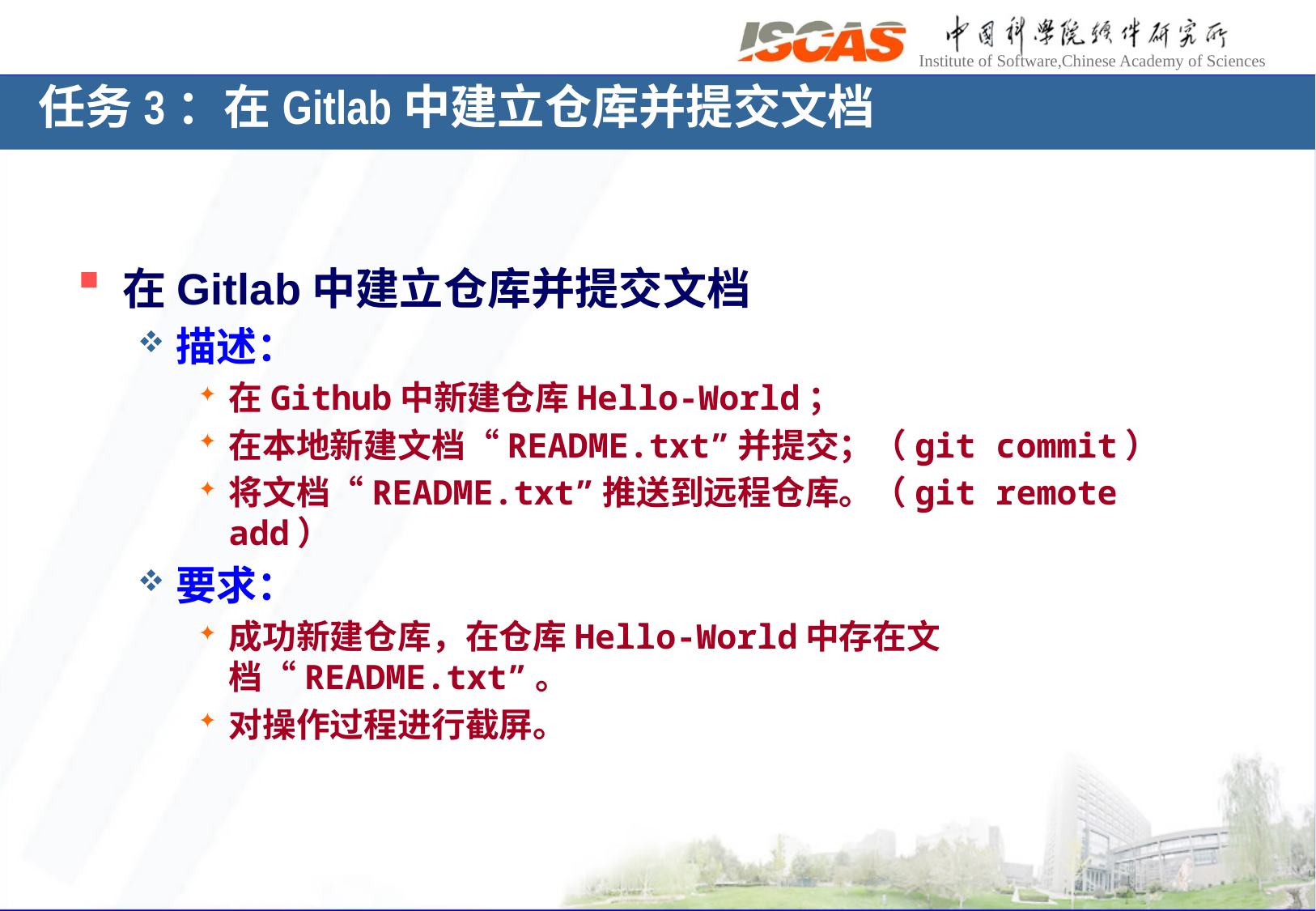

# 任务3：在Gitlab中建立仓库并提交文档
在Gitlab中建立仓库并提交文档
描述：
在Github中新建仓库Hello-World；
在本地新建文档“README.txt”并提交；（git commit）
将文档“README.txt”推送到远程仓库。（git remote add）
要求：
成功新建仓库，在仓库Hello-World中存在文档“README.txt”。
对操作过程进行截屏。